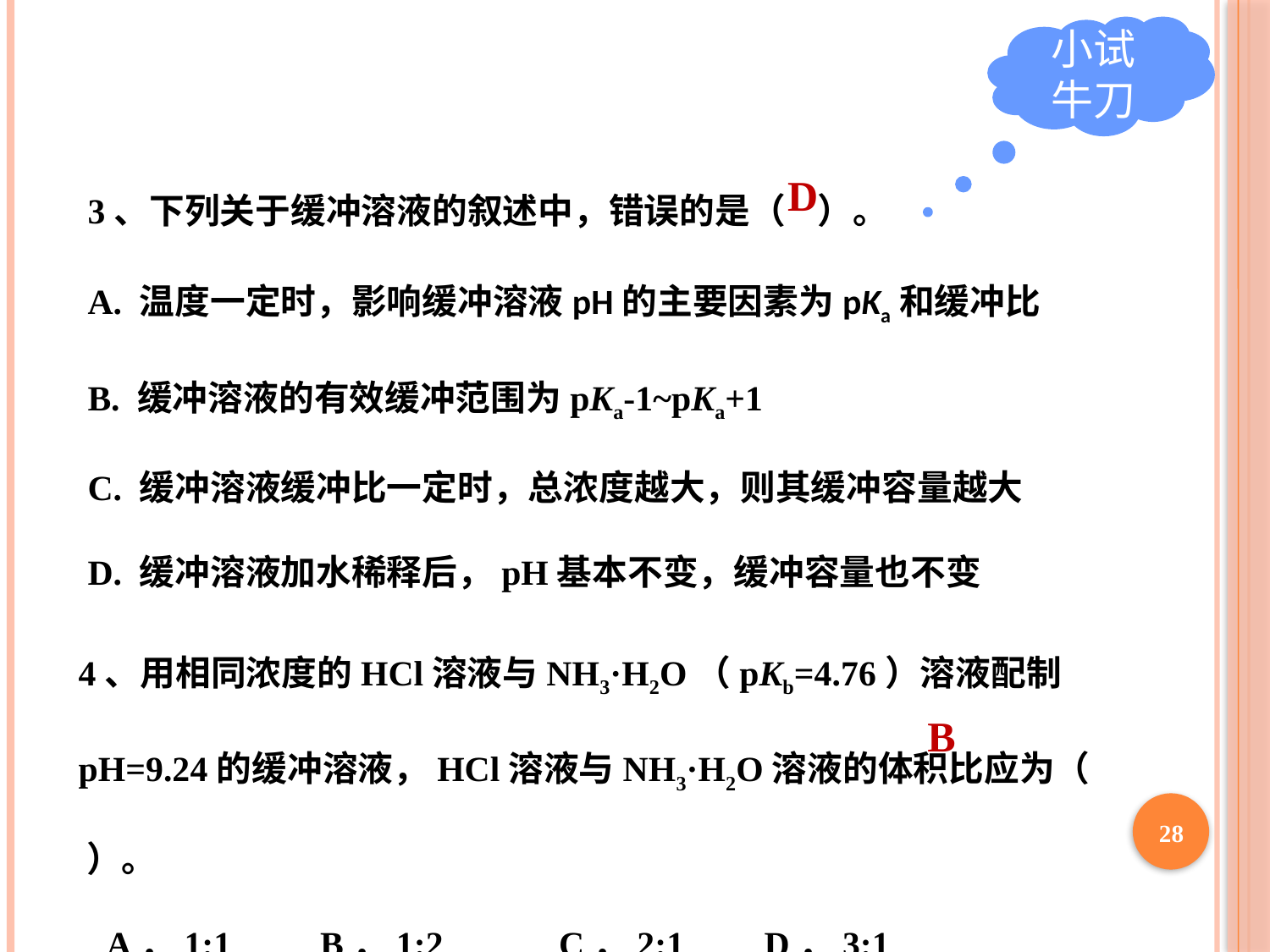

小试牛刀
3、下列关于缓冲溶液的叙述中，错误的是（    ）。
A. 温度一定时，影响缓冲溶液pH的主要因素为pKa和缓冲比
B. 缓冲溶液的有效缓冲范围为pKa-1~pKa+1
C. 缓冲溶液缓冲比一定时，总浓度越大，则其缓冲容量越大
D. 缓冲溶液加水稀释后，pH基本不变，缓冲容量也不变

D
4、用相同浓度的HCl溶液与NH3·H2O（pKb=4.76）溶液配制pH=9.24的缓冲溶液，HCl溶液与NH3·H2O溶液的体积比应为（    ）。
A．1:1          B．1:2             C．2:1         D．3:1
B
28